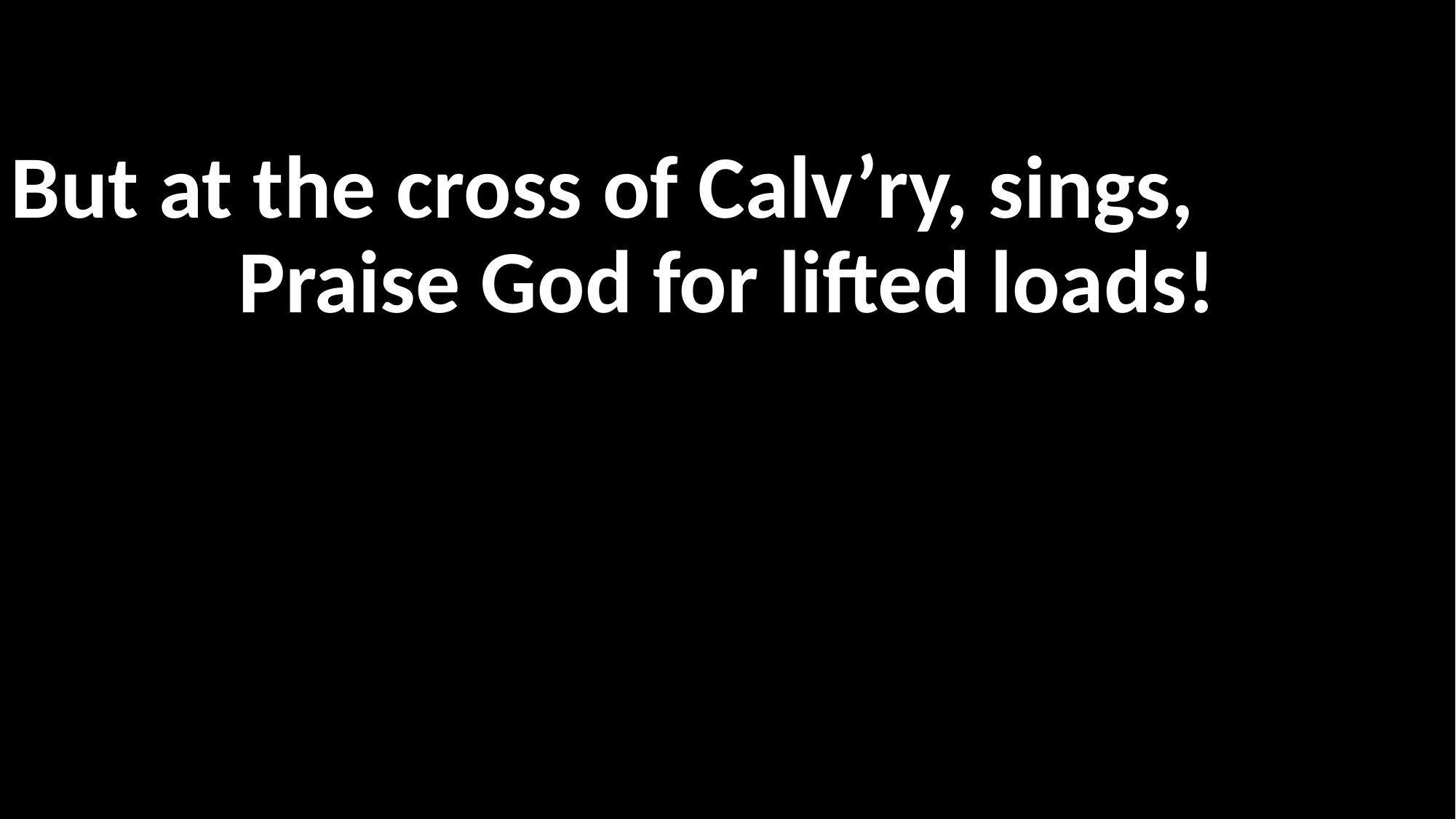

But at the cross of Calv’ry, sings,
Praise God for lifted loads!
십자가 밑에 나아가
내 짐을 풀었네